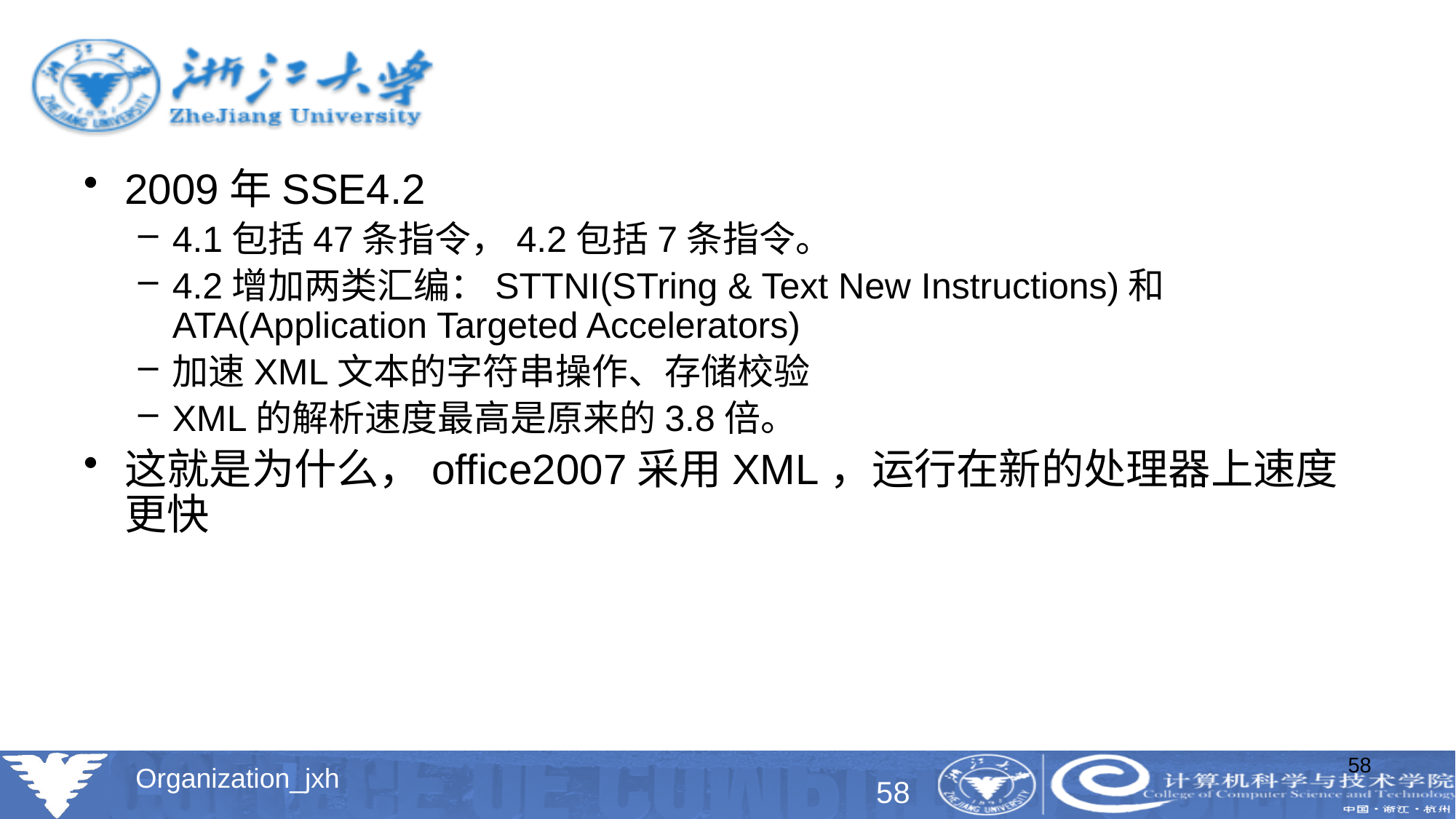

#
2009年SSE4.2
4.1包括47条指令，4.2包括7条指令。
4.2增加两类汇编：STTNI(STring & Text New Instructions)和ATA(Application Targeted Accelerators)
加速XML文本的字符串操作、存储校验
XML的解析速度最高是原来的3.8倍。
这就是为什么，office2007采用XML，运行在新的处理器上速度更快

58